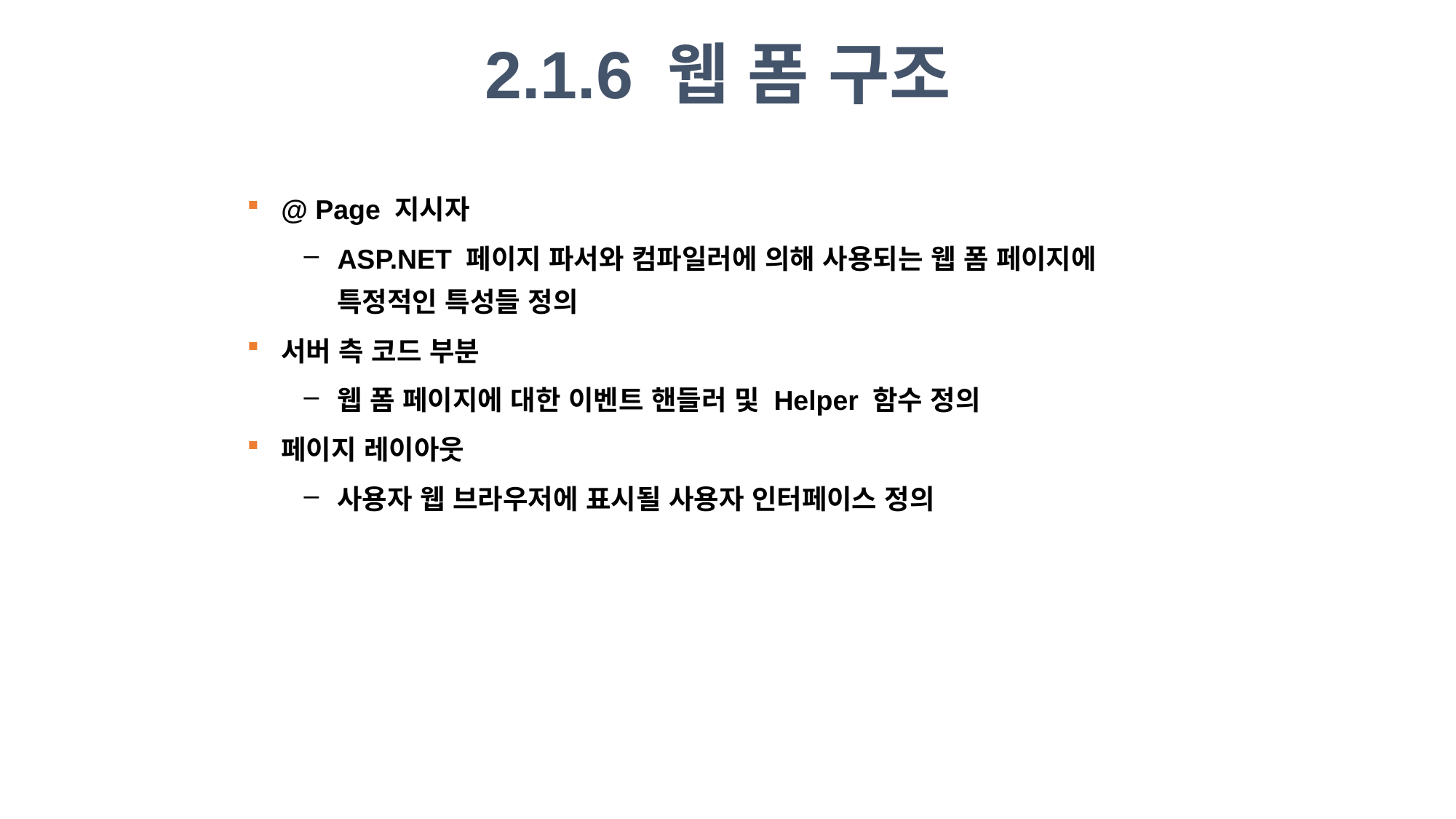

2.1.6 웹 폼 구조

@ Page 지시자
ASP.NET 페이지 파서와 컴파일러에 의해 사용되는 웹 폼 페이지에 특정적인 특성들 정의
서버 측 코드 부분
웹 폼 페이지에 대한 이벤트 핸들러 및 Helper 함수 정의
페이지 레이아웃
사용자 웹 브라우저에 표시될 사용자 인터페이스 정의